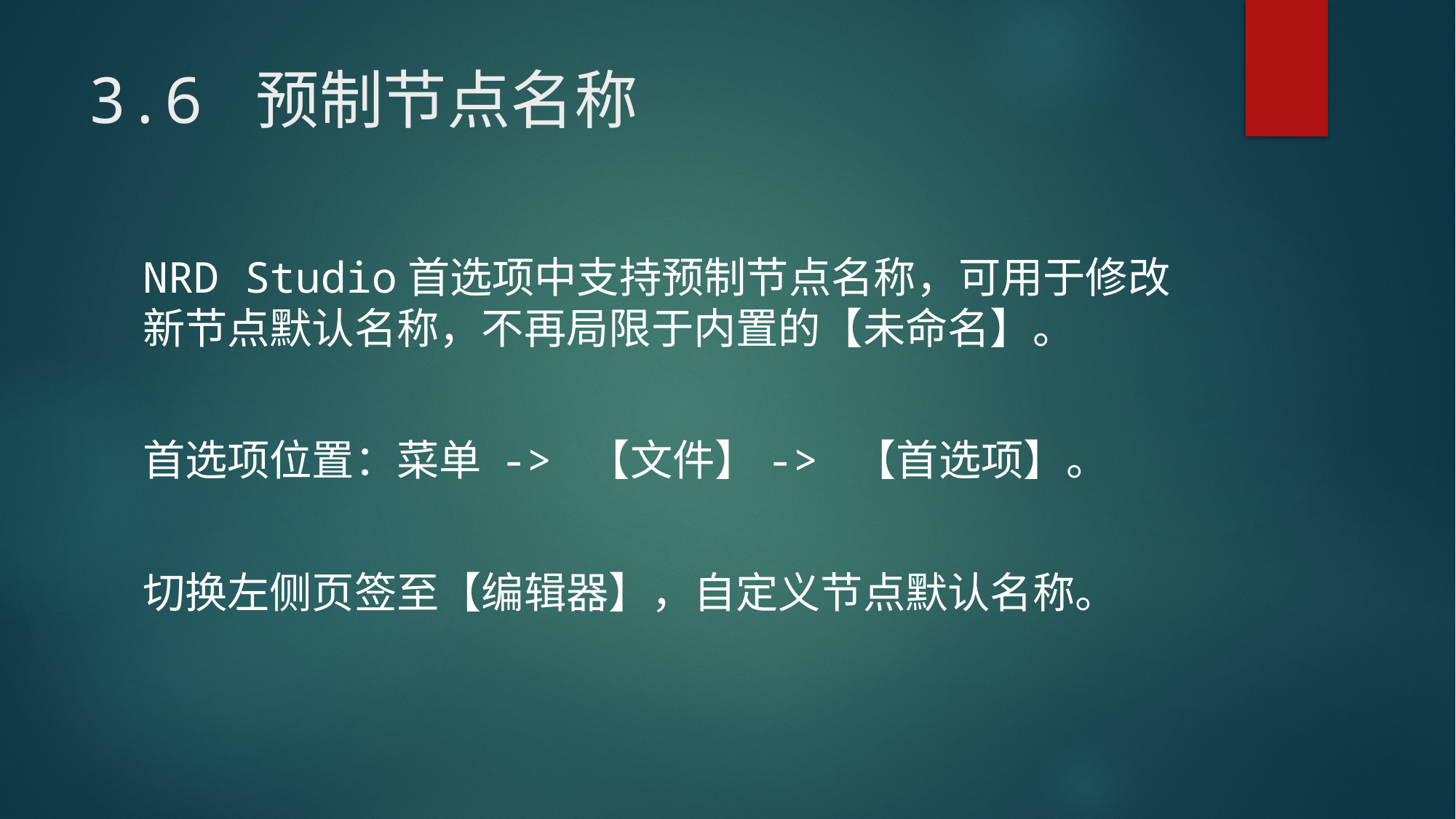

# 3.6 预制节点名称
NRD Studio首选项中支持预制节点名称，可用于修改新节点默认名称，不再局限于内置的【未命名】。

首选项位置：菜单 -> 【文件】-> 【首选项】。

切换左侧页签至【编辑器】，自定义节点默认名称。